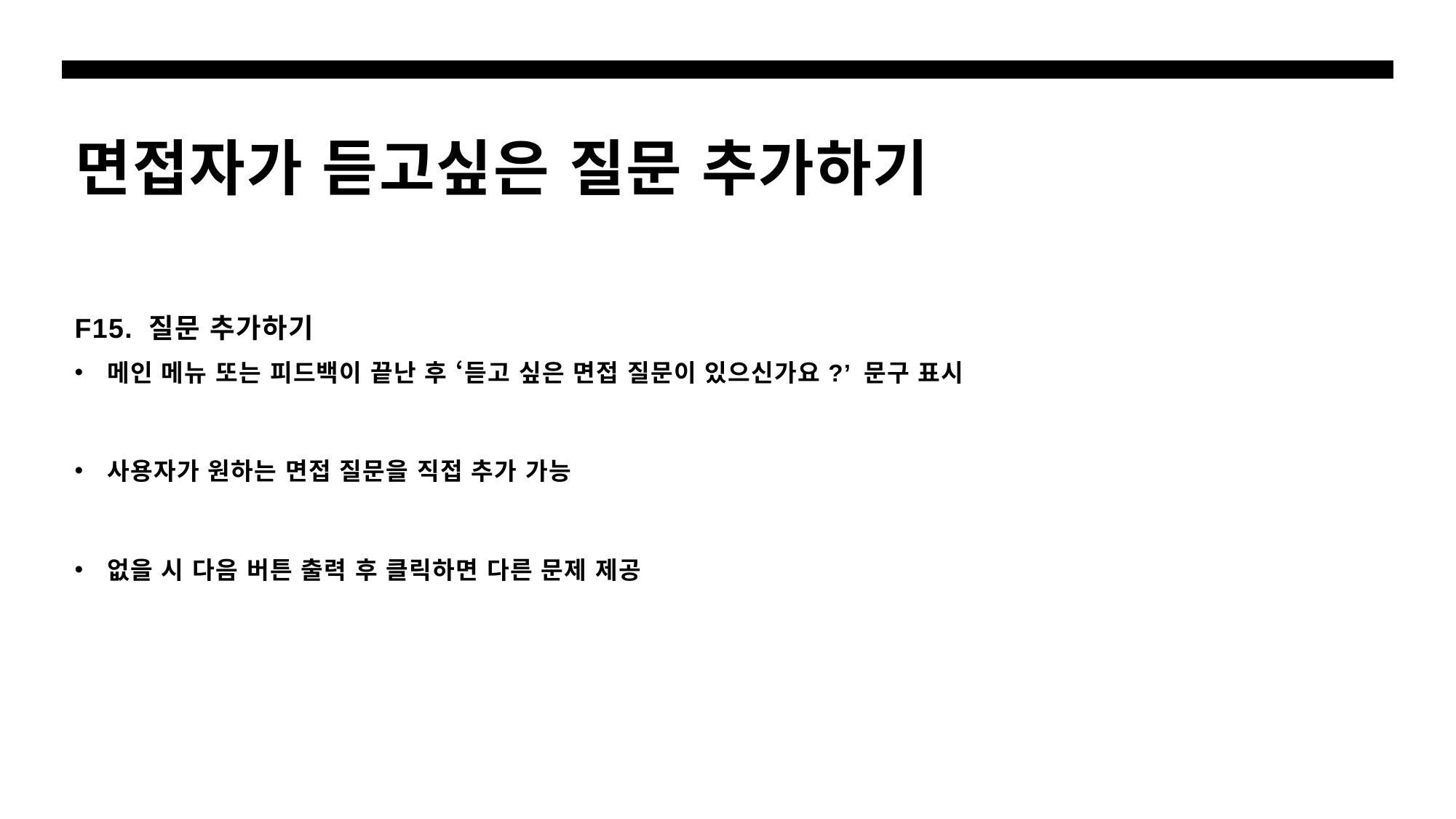

# 면접자가 듣고싶은 질문 추가하기
F15. 질문 추가하기
메인 메뉴 또는 피드백이 끝난 후 ‘듣고 싶은 면접 질문이 있으신가요?’ 문구 표시

사용자가 원하는 면접 질문을 직접 추가 가능

없을 시 다음 버튼 출력 후 클릭하면 다른 문제 제공